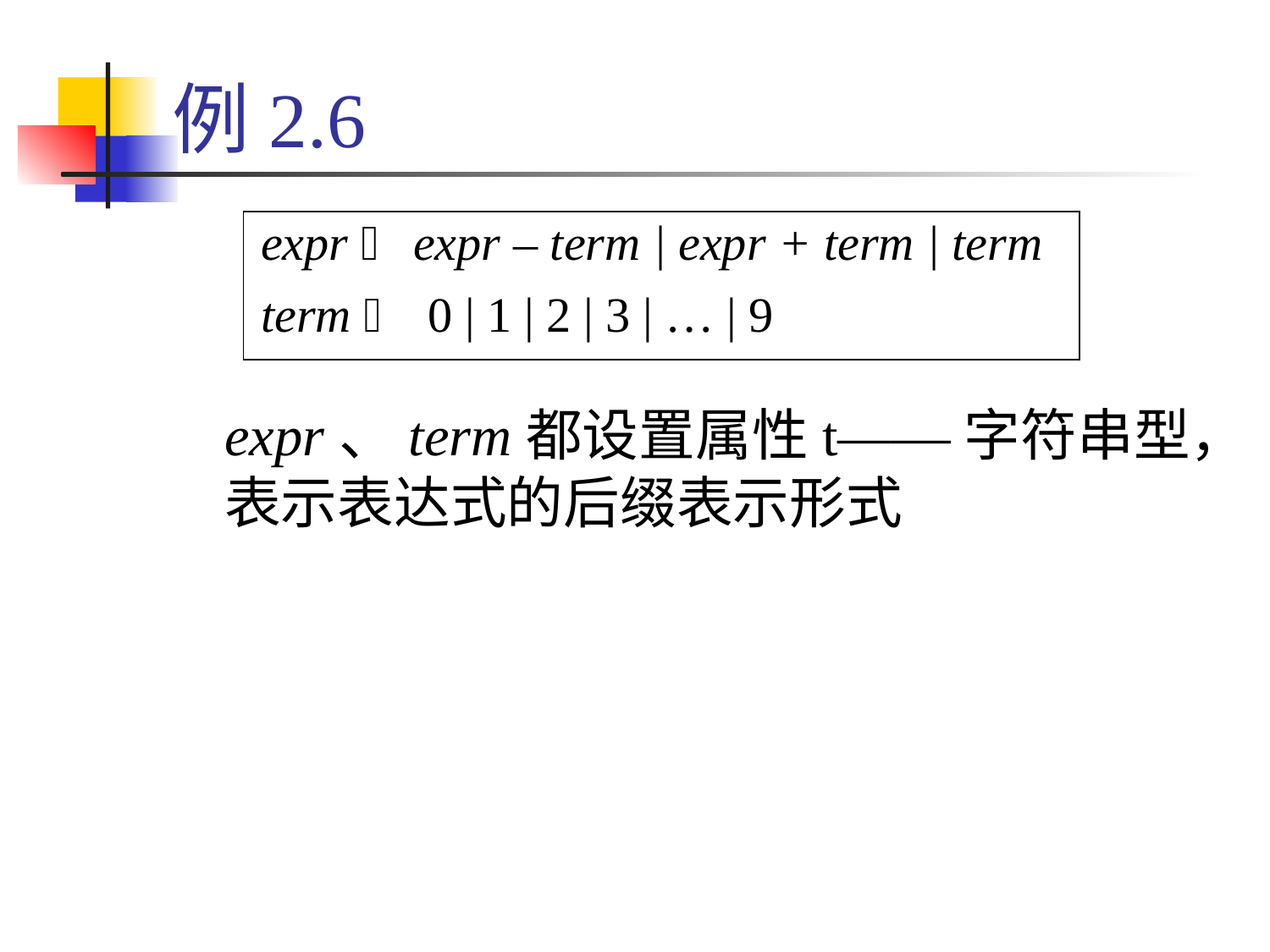

# 例2.6
expr、term都设置属性t——字符串型，表示表达式的后缀表示形式

expr → expr – term | expr + term | term
term →  0 | 1 | 2 | 3 | … | 9